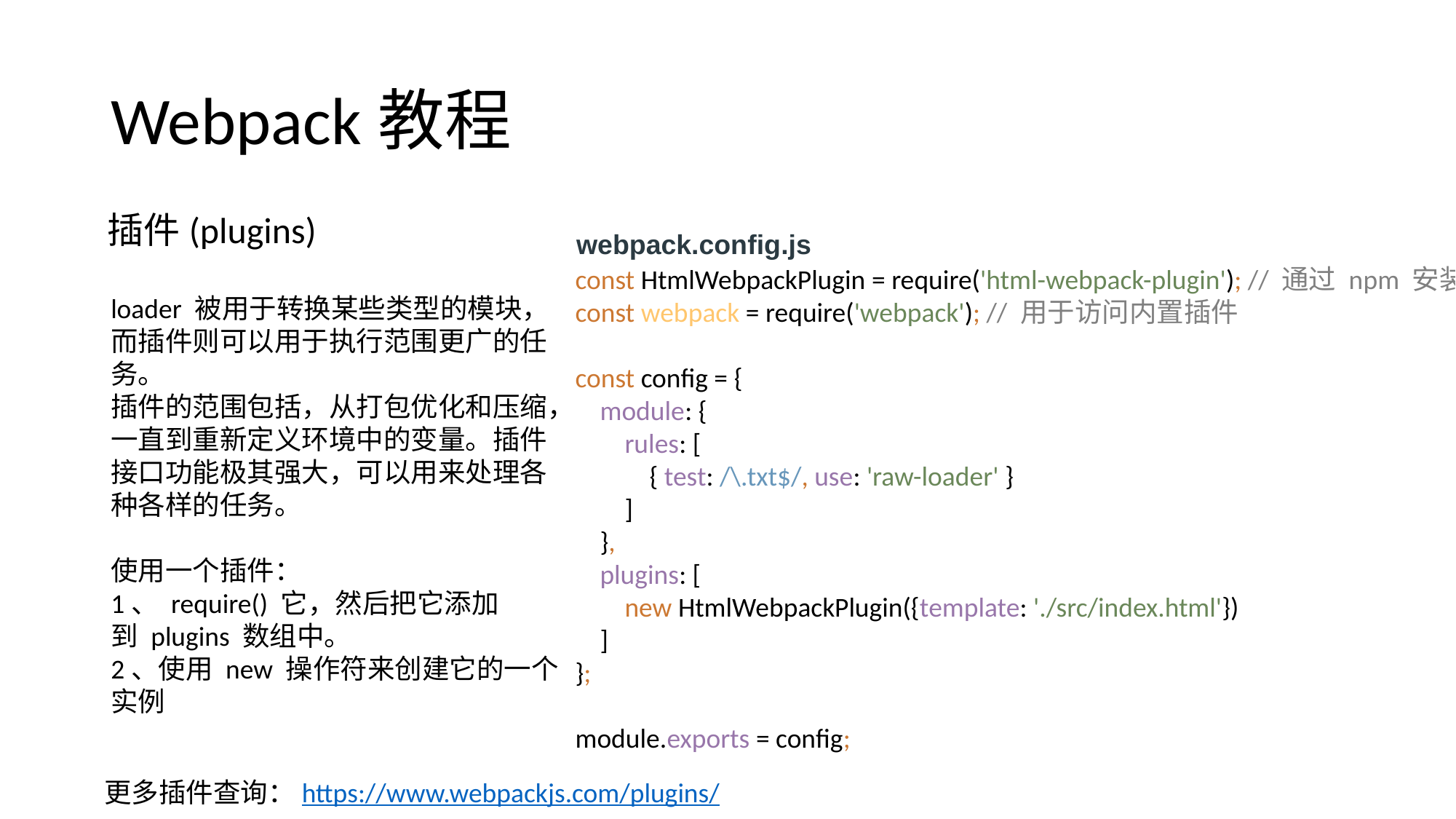

# Webpack教程
插件(plugins)
webpack.config.js
const HtmlWebpackPlugin = require('html-webpack-plugin'); // 通过 npm 安装
const webpack = require('webpack'); // 用于访问内置插件
const config = {
    module: {
        rules: [
            { test: /\.txt$/, use: 'raw-loader' }
        ]
    },
    plugins: [
        new HtmlWebpackPlugin({template: './src/index.html'})
    ]
};
module.exports = config;
loader 被用于转换某些类型的模块，而插件则可以用于执行范围更广的任务。
插件的范围包括，从打包优化和压缩，一直到重新定义环境中的变量。插件接口功能极其强大，可以用来处理各种各样的任务。

使用一个插件：
1、 require() 它，然后把它添加到 plugins 数组中。
2、使用 new 操作符来创建它的一个实例
更多插件查询：https://www.webpackjs.com/plugins/